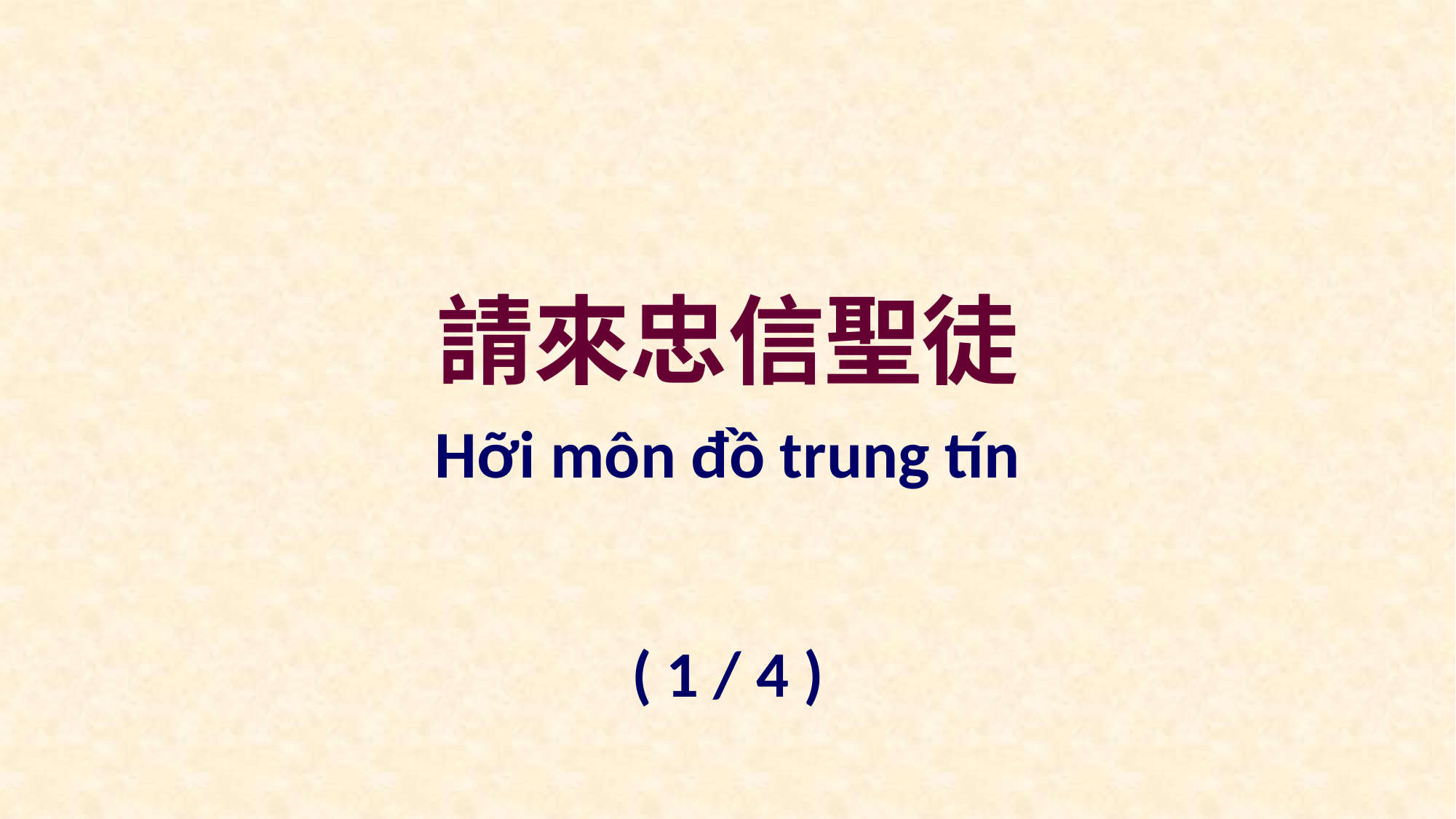

請來忠信聖徒
Hỡi môn đồ trung tín
( 1 / 4 )